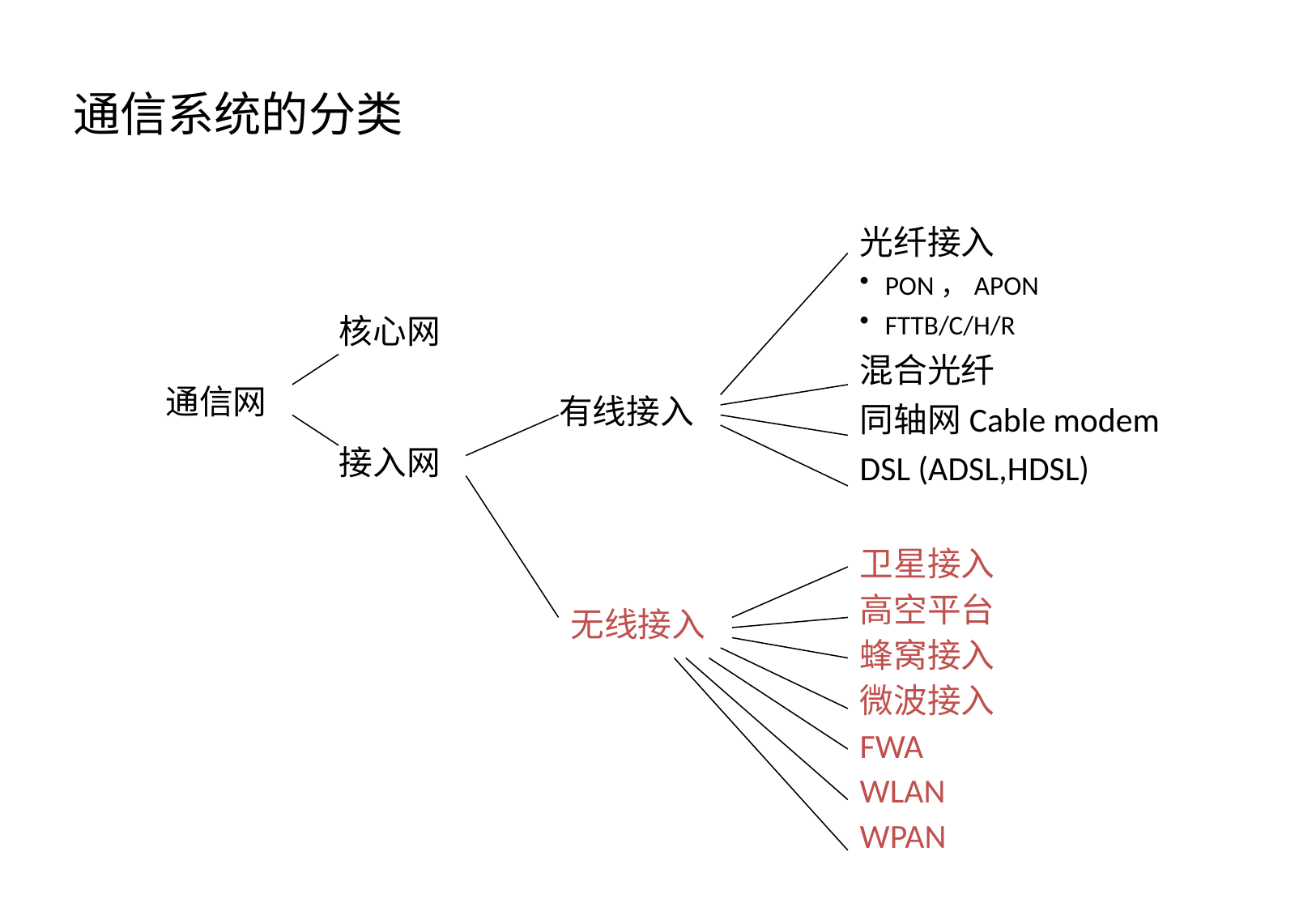

# 通信系统的分类
光纤接入
PON，APON
FTTB/C/H/R
混合光纤
同轴网Cable modem
DSL (ADSL,HDSL)

核心网

通信网
有线接入

接入网

卫星接入
高空平台
蜂窝接入
微波接入
FWA
WLAN
WPAN

无线接入